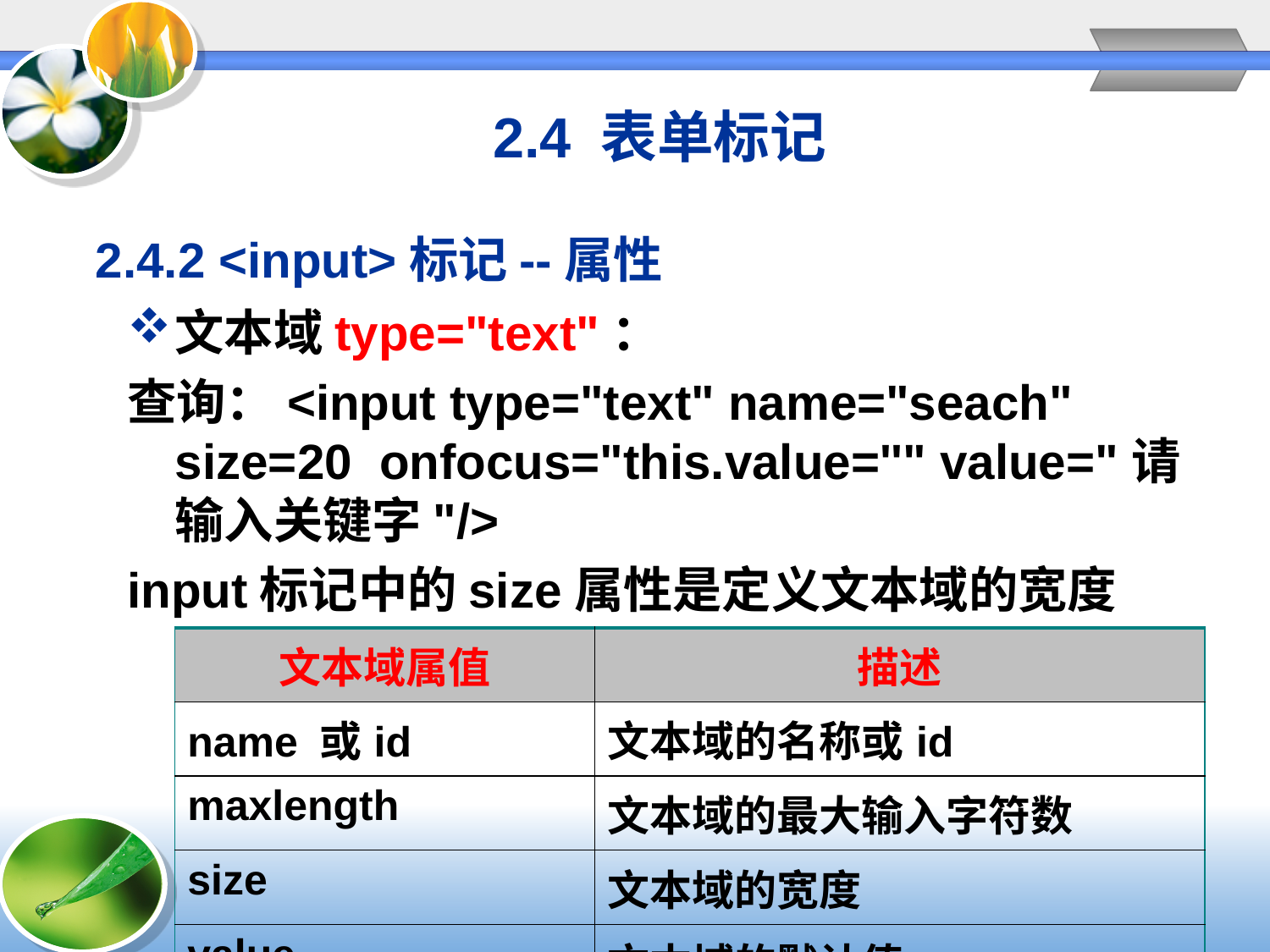

2.4 表单标记
2.4.2 <input>标记--属性

文本域type="text"：
查询：<input type="text" name="seach" size=20  onfocus="this.value=''" value="请输入关键字"/>
input标记中的size属性是定义文本域的宽度

| 文本域属值 | 描述 |
| --- | --- |
| name 或id | 文本域的名称或id |
| maxlength | 文本域的最大输入字符数 |
| size | 文本域的宽度 |
| value | 文本域的默认值 |